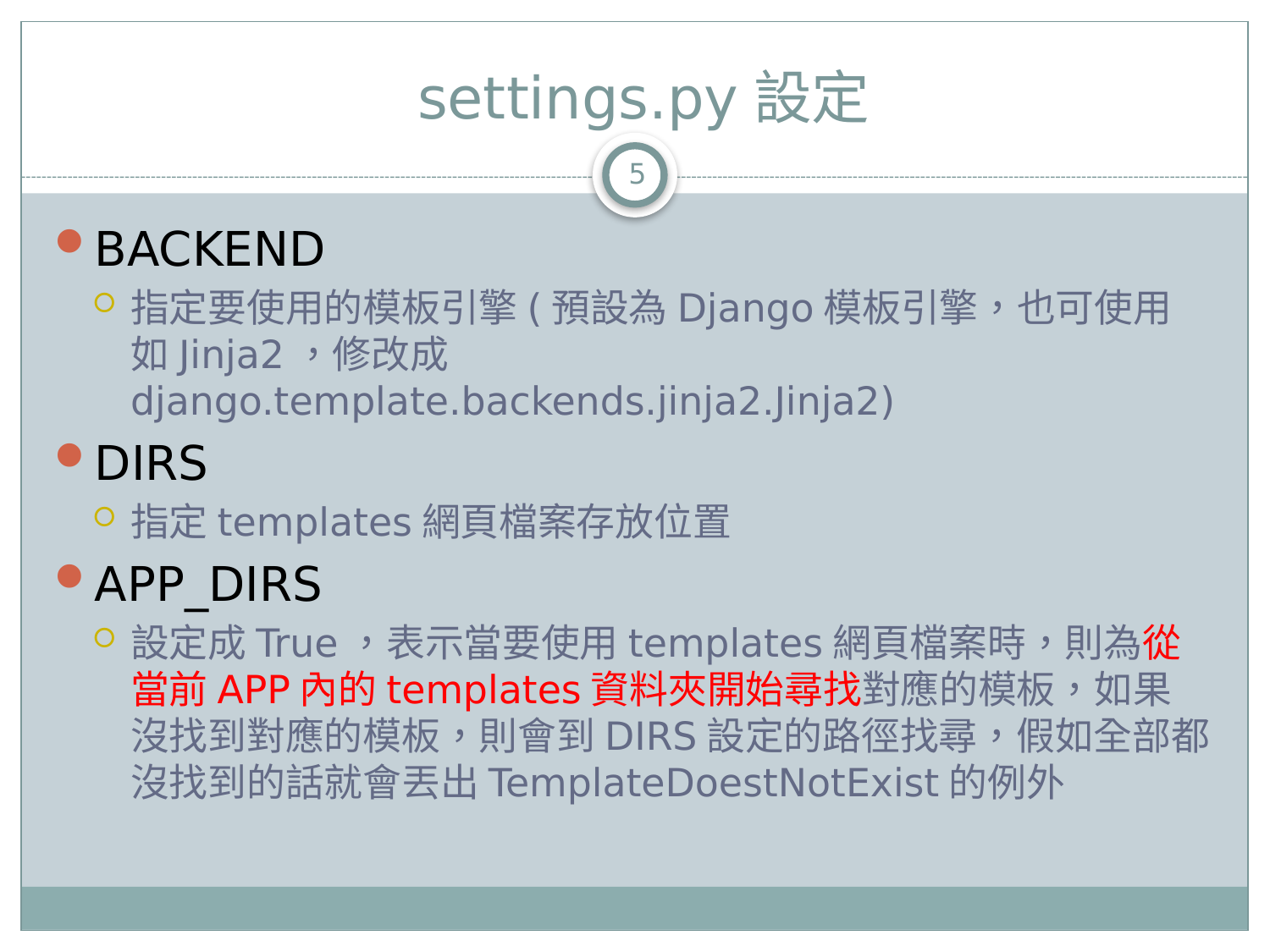

# settings.py設定
5
BACKEND
指定要使用的模板引擎(預設為Django模板引擎，也可使用如Jinja2，修改成django.template.backends.jinja2.Jinja2)
DIRS
指定templates網頁檔案存放位置
APP_DIRS
設定成True，表示當要使用templates網頁檔案時，則為從當前APP內的templates資料夾開始尋找對應的模板，如果沒找到對應的模板，則會到DIRS設定的路徑找尋，假如全部都沒找到的話就會丟出TemplateDoestNotExist的例外